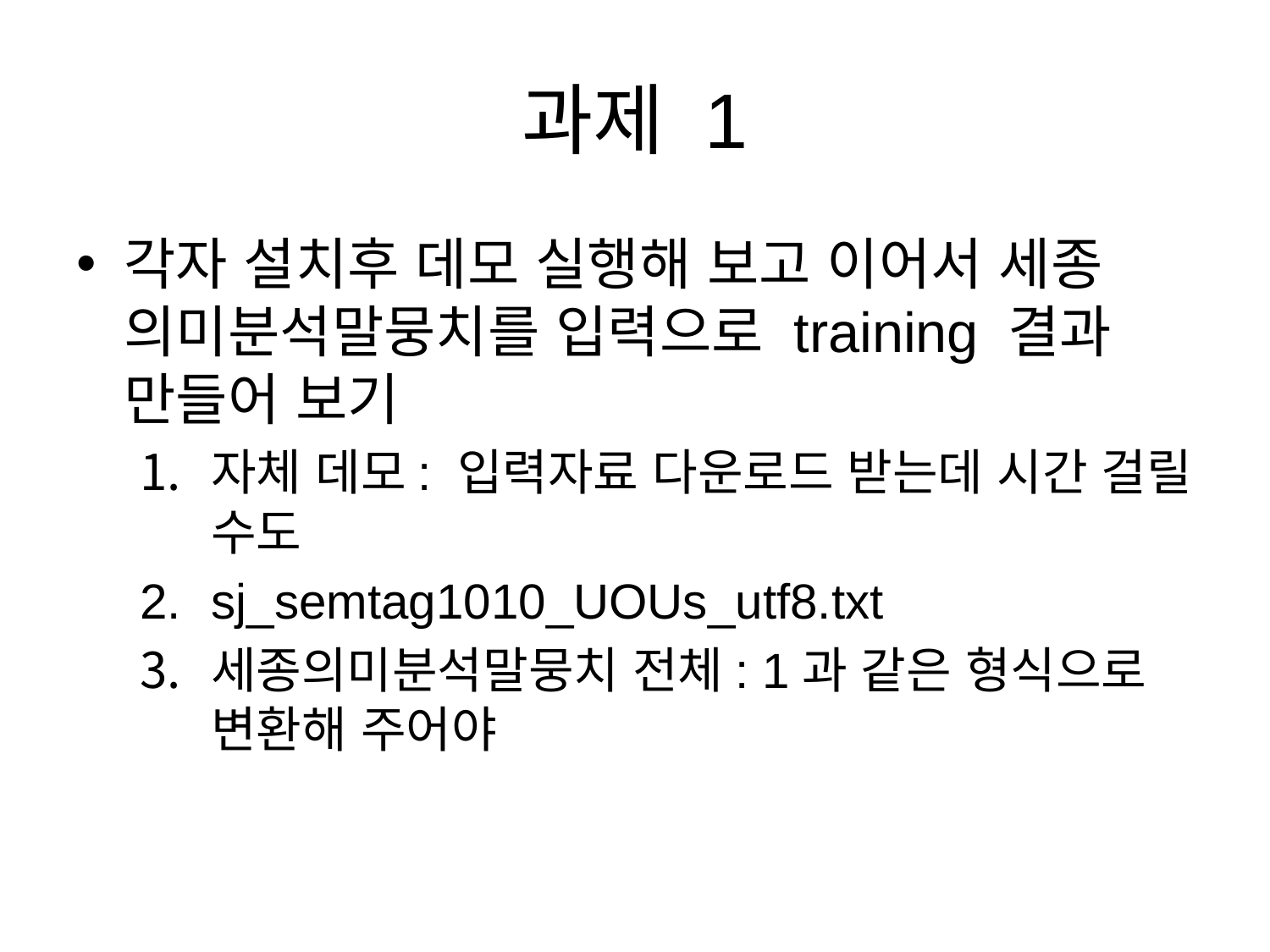

# 과제 1
각자 설치후 데모 실행해 보고 이어서 세종 의미분석말뭉치를 입력으로 training 결과 만들어 보기
자체 데모: 입력자료 다운로드 받는데 시간 걸릴 수도
sj_semtag1010_UOUs_utf8.txt
세종의미분석말뭉치 전체: 1과 같은 형식으로 변환해 주어야